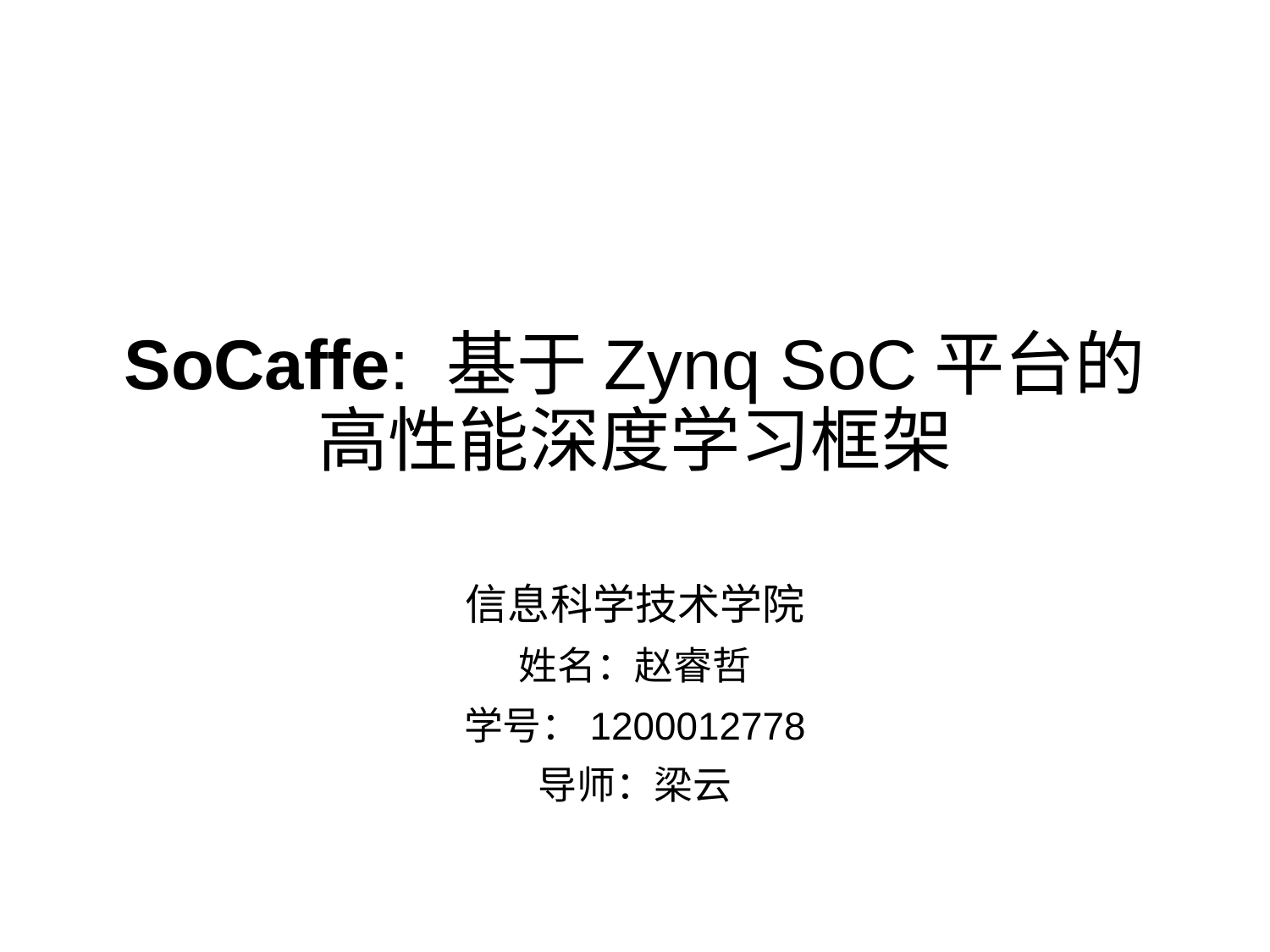

# SoCaffe: 基于Zynq SoC平台的高性能深度学习框架
信息科学技术学院
姓名：赵睿哲
学号：1200012778
导师：梁云